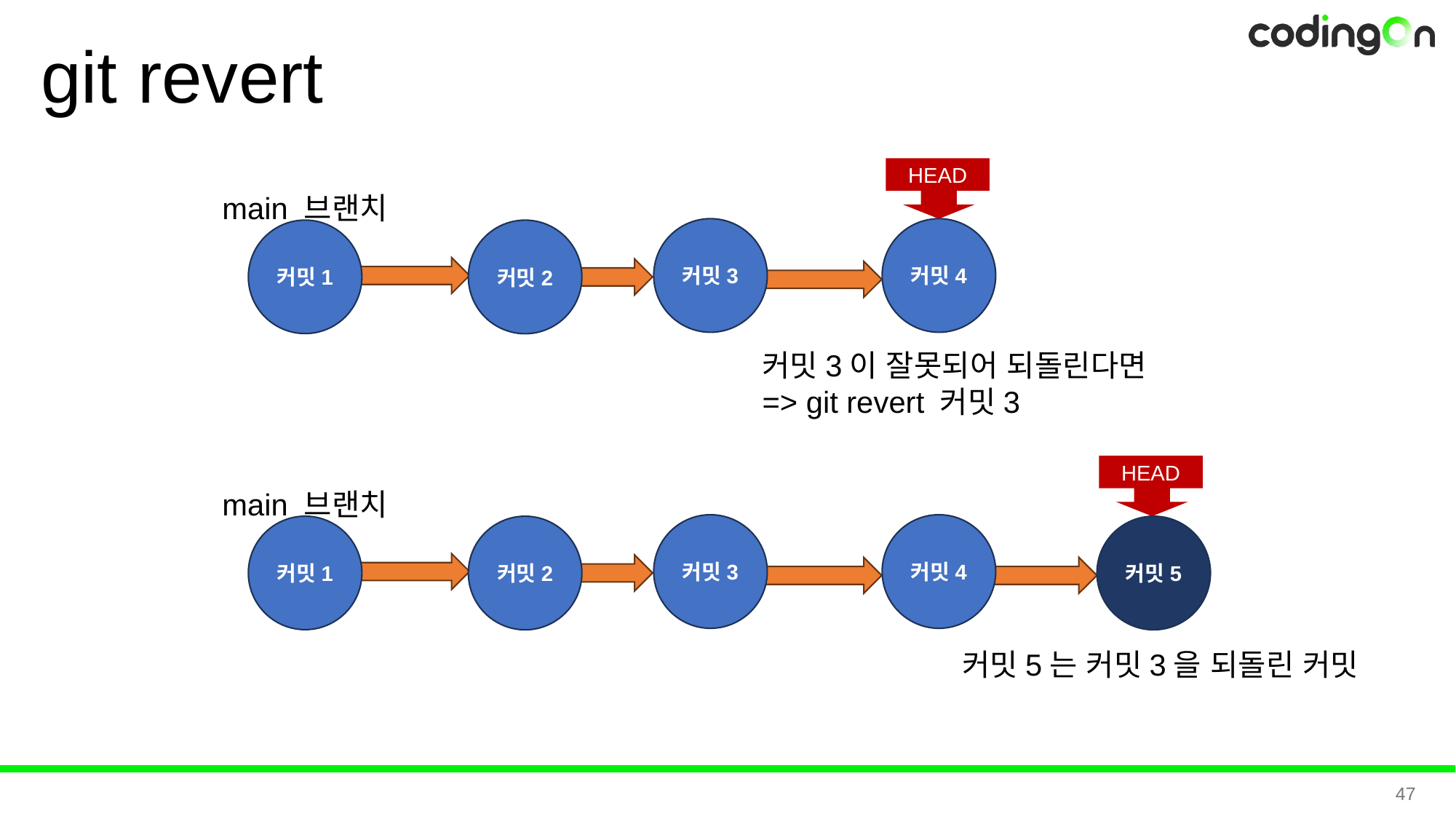

# git revert
HEAD
main 브랜치

커밋3
커밋4

커밋1
커밋2
커밋3이 잘못되어 되돌린다면
=> git revert 커밋3
HEAD
main 브랜치

커밋3
커밋4

커밋1
커밋2
커밋5

커밋5는 커밋3을 되돌린 커밋
47